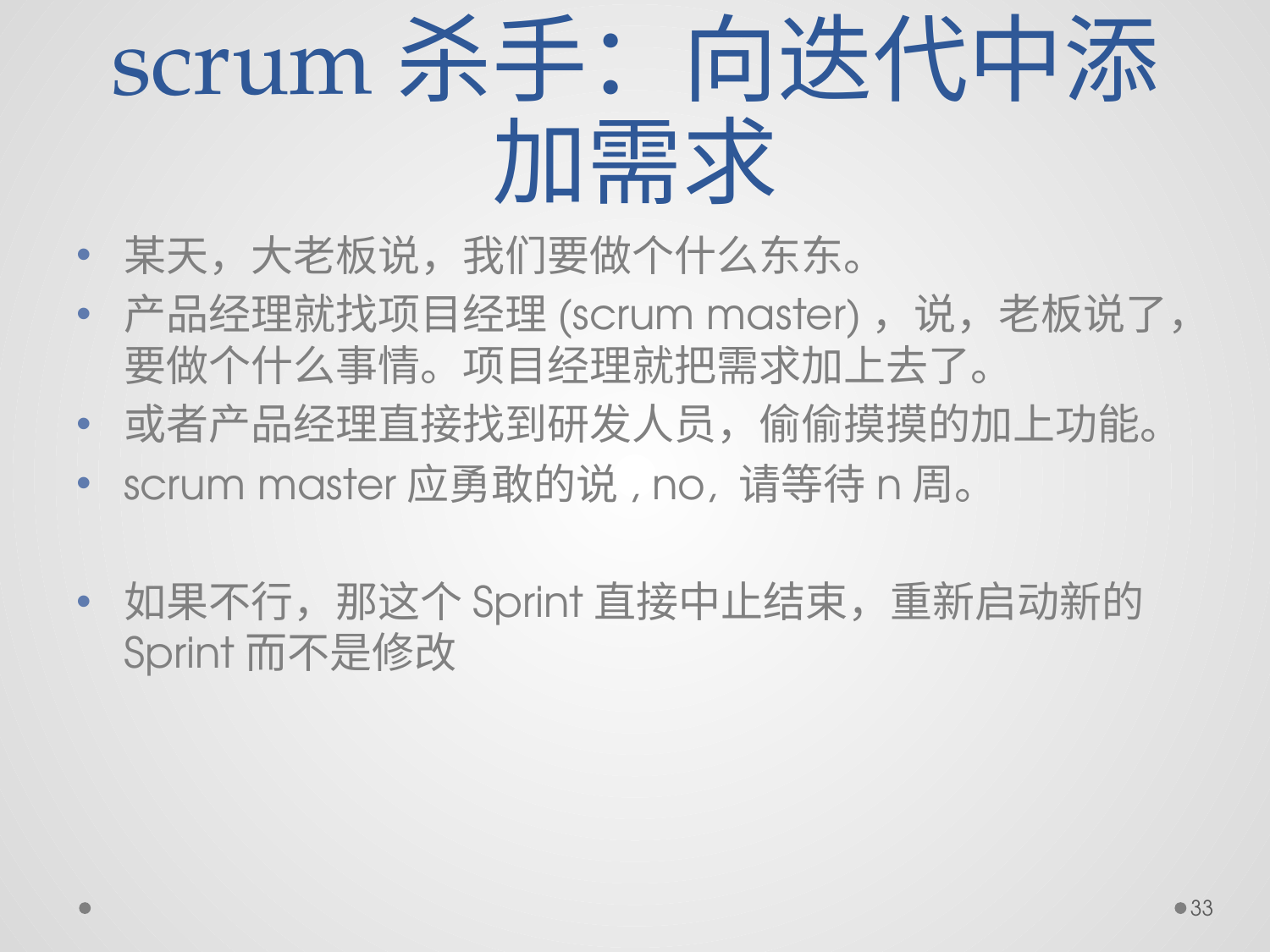

# scrum杀手：向迭代中添加需求
某天，大老板说，我们要做个什么东东。
产品经理就找项目经理(scrum master)，说，老板说了，要做个什么事情。项目经理就把需求加上去了。
或者产品经理直接找到研发人员，偷偷摸摸的加上功能。
scrum master应勇敢的说, no, 请等待n周。

如果不行，那这个Sprint直接中止结束，重新启动新的Sprint而不是修改
33